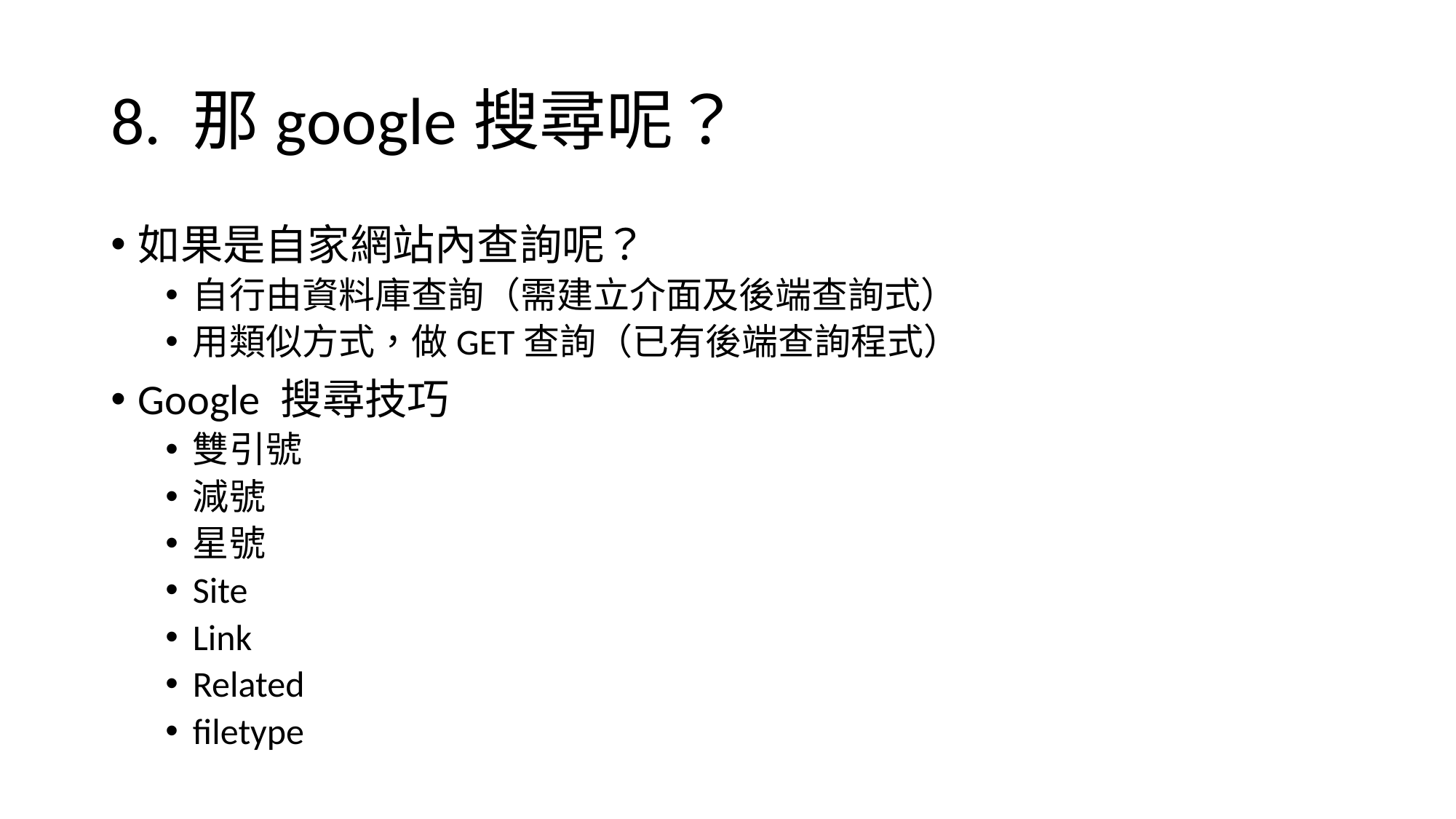

# 8. 那google搜尋呢？
如果是自家網站內查詢呢？
自行由資料庫查詢（需建立介面及後端查詢式）
用類似方式，做GET查詢（已有後端查詢程式）
Google 搜尋技巧
雙引號
減號
星號
Site
Link
Related
filetype